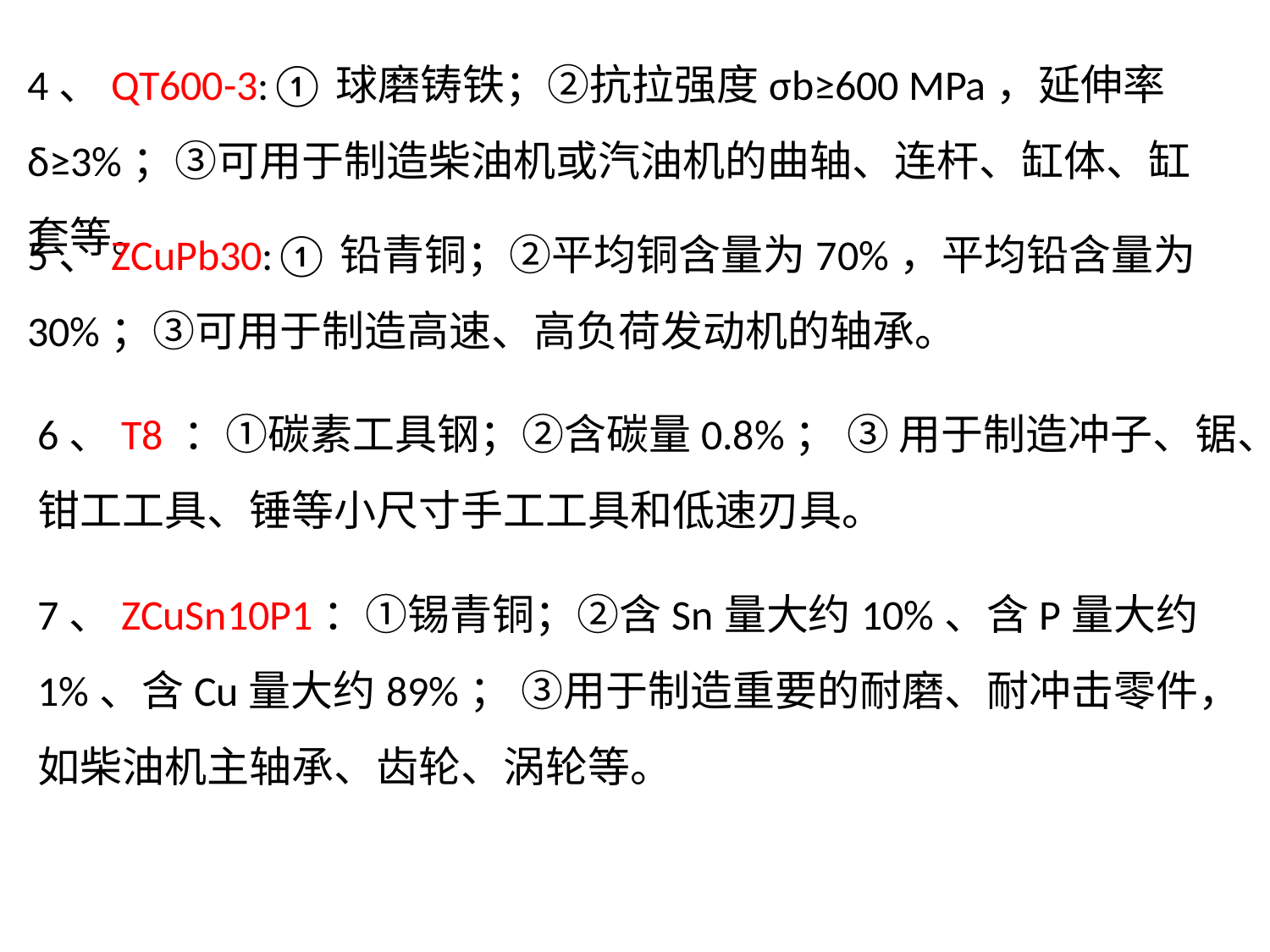

4、QT600-3:①球磨铸铁；②抗拉强度σb≥600 MPa，延伸率δ≥3%；③可用于制造柴油机或汽油机的曲轴、连杆、缸体、缸套等。
5、ZCuPb30:①铅青铜；②平均铜含量为70%，平均铅含量为30%；③可用于制造高速、高负荷发动机的轴承。
6、T8 ：①碳素工具钢；②含碳量0.8%； ③ 用于制造冲子、锯、钳工工具、锤等小尺寸手工工具和低速刃具。

7、ZCuSn10P1：①锡青铜；②含Sn量大约10%、含P量大约1%、含Cu量大约89%； ③用于制造重要的耐磨、耐冲击零件，如柴油机主轴承、齿轮、涡轮等。